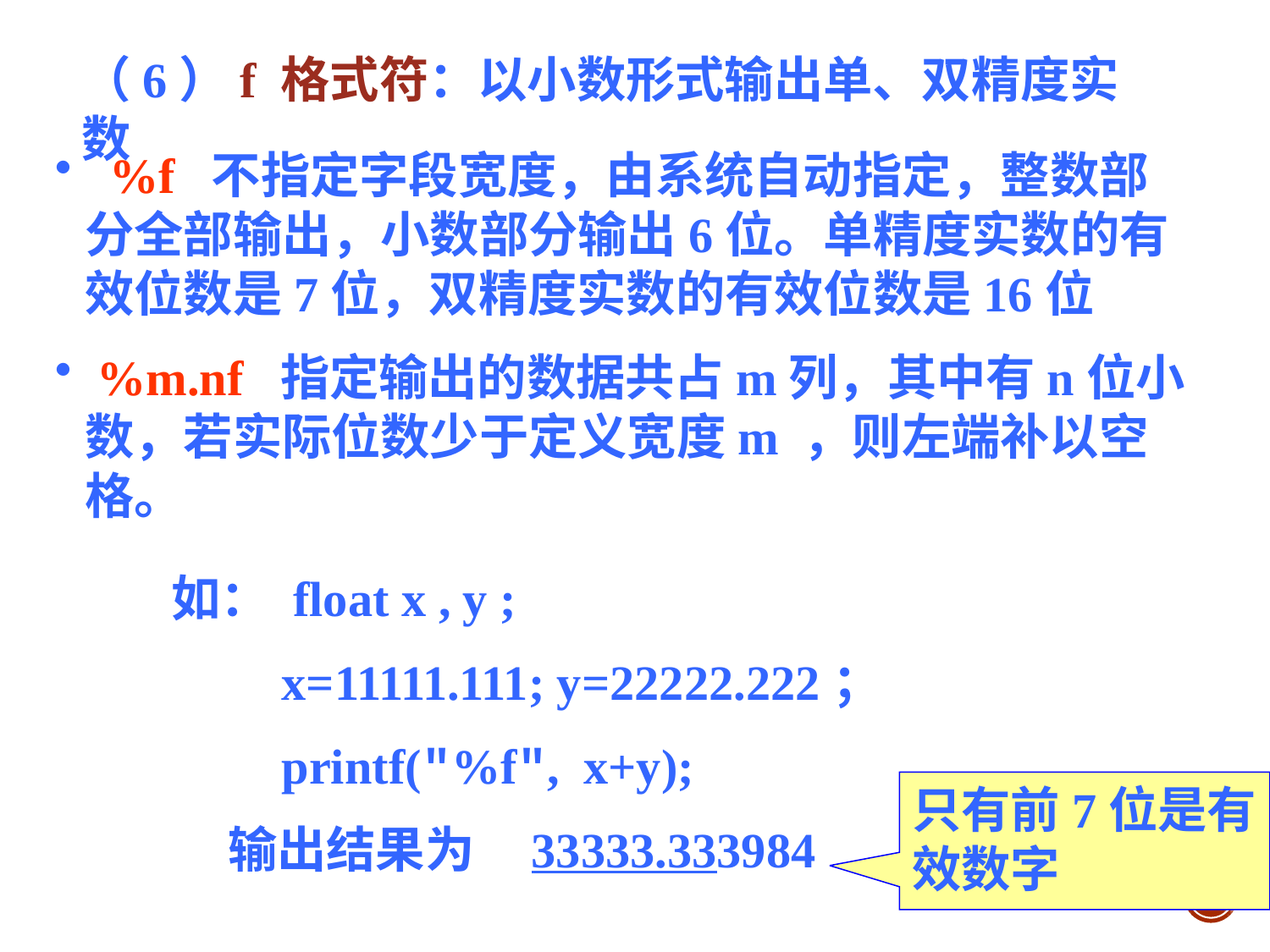

（6）f 格式符：以小数形式输出单、双精度实数
  %f  不指定字段宽度，由系统自动指定，整数部分全部输出，小数部分输出6位。单精度实数的有效位数是7位，双精度实数的有效位数是16位
 %m.nf  指定输出的数据共占m列，其中有n位小数，若实际位数少于定义宽度m ，则左端补以空格。
如： float x , y ;
         x=11111.111; y=22222.222；
         printf("%f",  x+y);
    输出结果为    33333.333984
只有前7位是有效数字